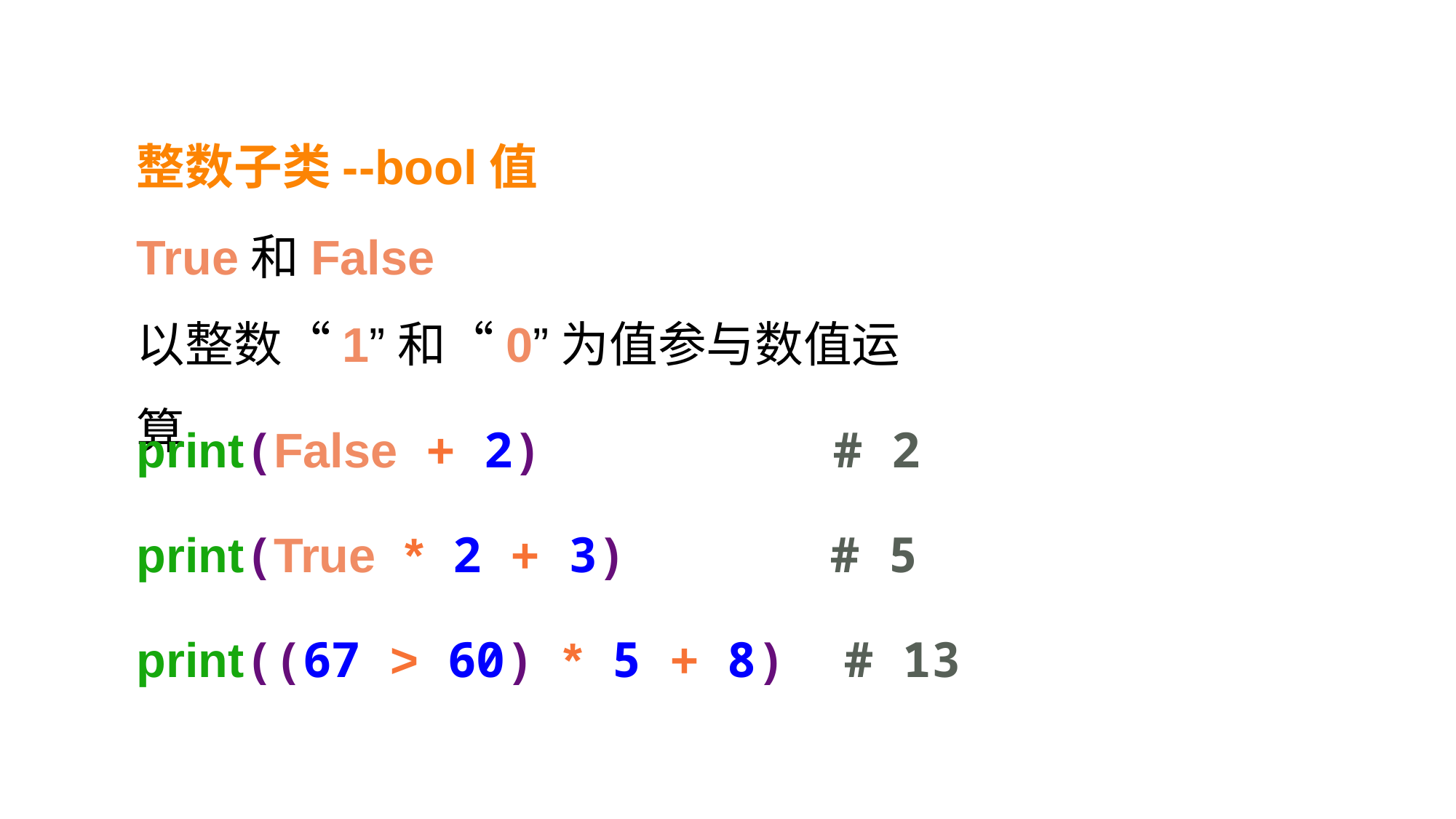

整数子类--bool值
True和False
以整数“1”和“0”为值参与数值运算
print(False + 2)          # 2
print(True * 2 + 3)       # 5
print((67 > 60) * 5 + 8)  # 13